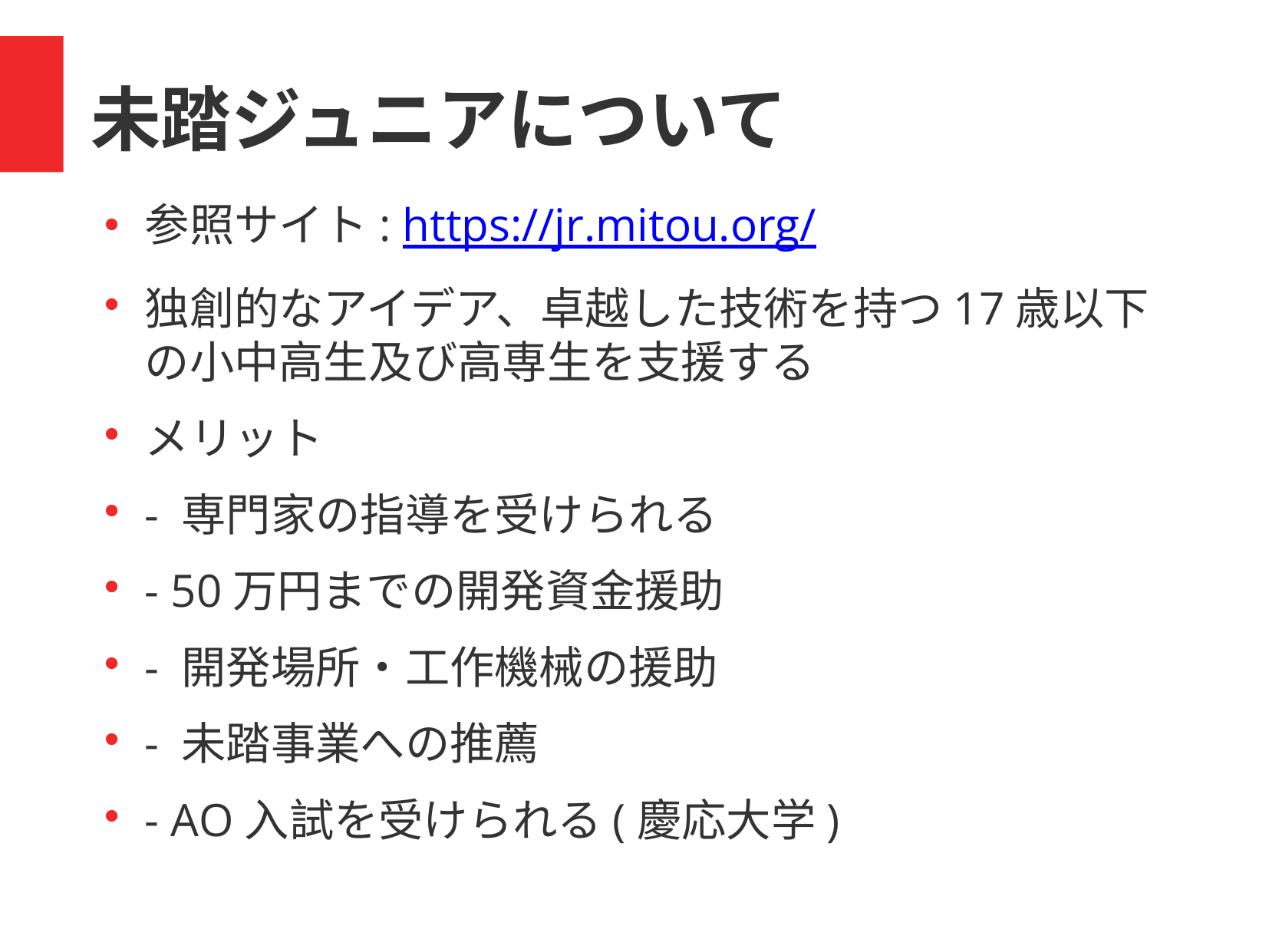

未踏ジュニアについて
参照サイト: https://jr.mitou.org/
独創的なアイデア、卓越した技術を持つ17歳以下の小中高生及び高専生を支援する
メリット
- 専門家の指導を受けられる
- 50万円までの開発資金援助
- 開発場所・工作機械の援助
- 未踏事業への推薦
- AO入試を受けられる(慶応大学)